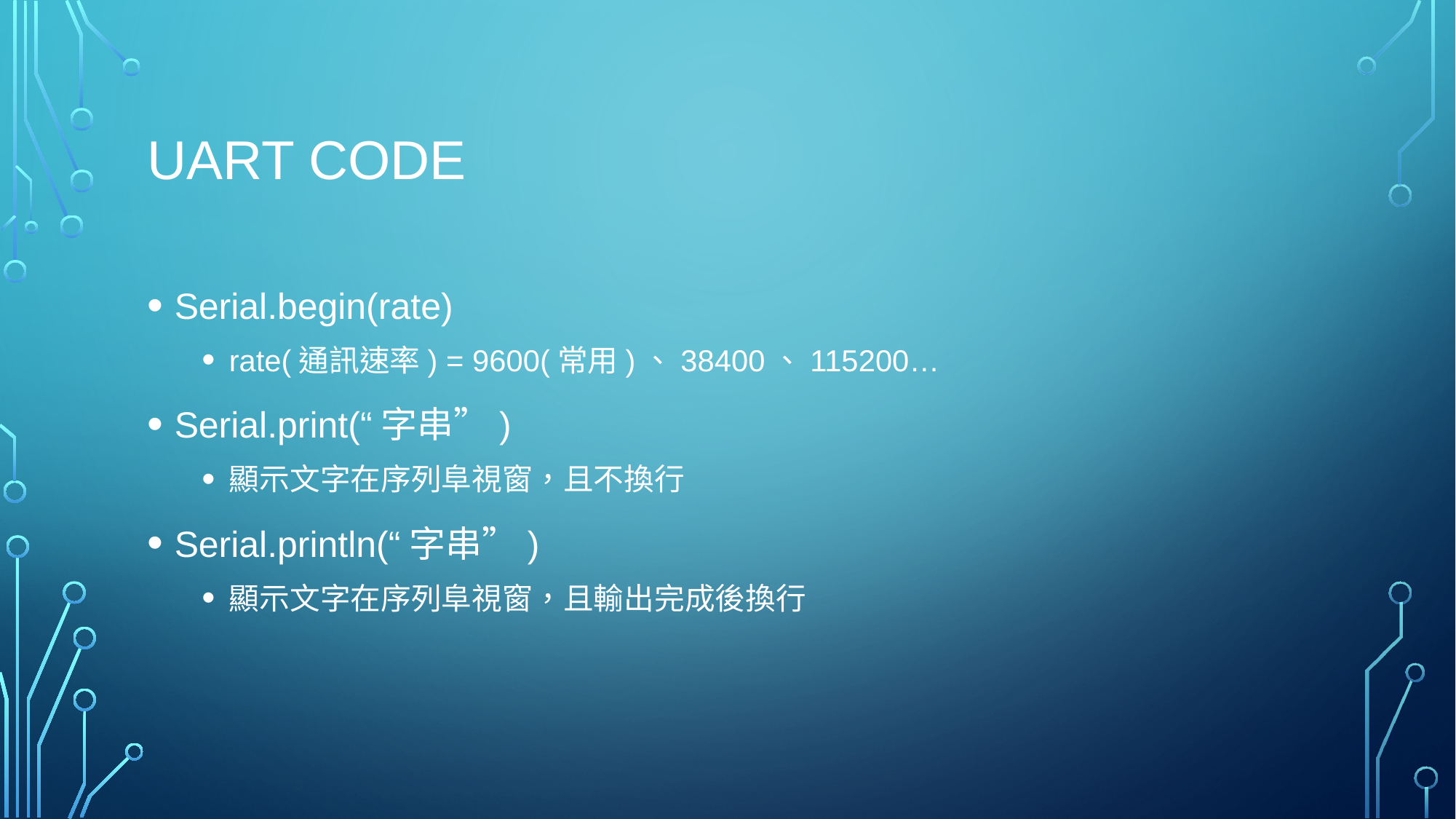

# UART code
Serial.begin(rate)
rate(通訊速率) = 9600(常用)、38400、115200…
Serial.print(“字串”)
顯示文字在序列阜視窗，且不換行
Serial.println(“字串”)
顯示文字在序列阜視窗，且輸出完成後換行